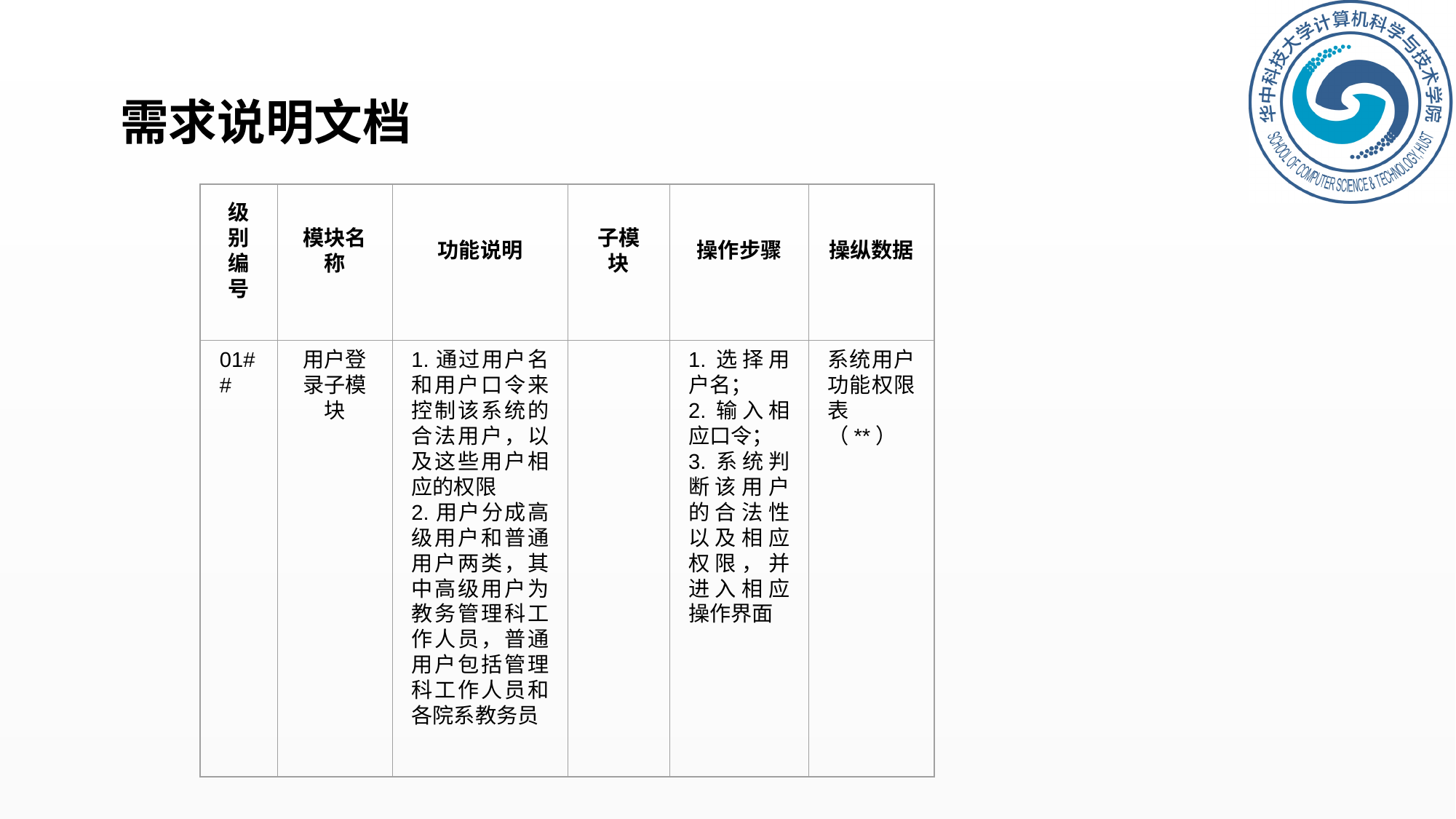

# 需求说明文档

级别编号

模块名称

功能说明

子模块

操作步骤

操纵数据

01##

用户登录子模块

1.通过用户名和用户口令来控制该系统的合法用户，以及这些用户相应的权限
2.用户分成高级用户和普通用户两类，其中高级用户为教务管理科工作人员，普通用户包括管理科工作人员和各院系教务员

1.选择用户名；
2.输入相应口令；
3.系统判断该用户的合法性以及相应权限，并进入相应操作界面

系统用户功能权限表（**）